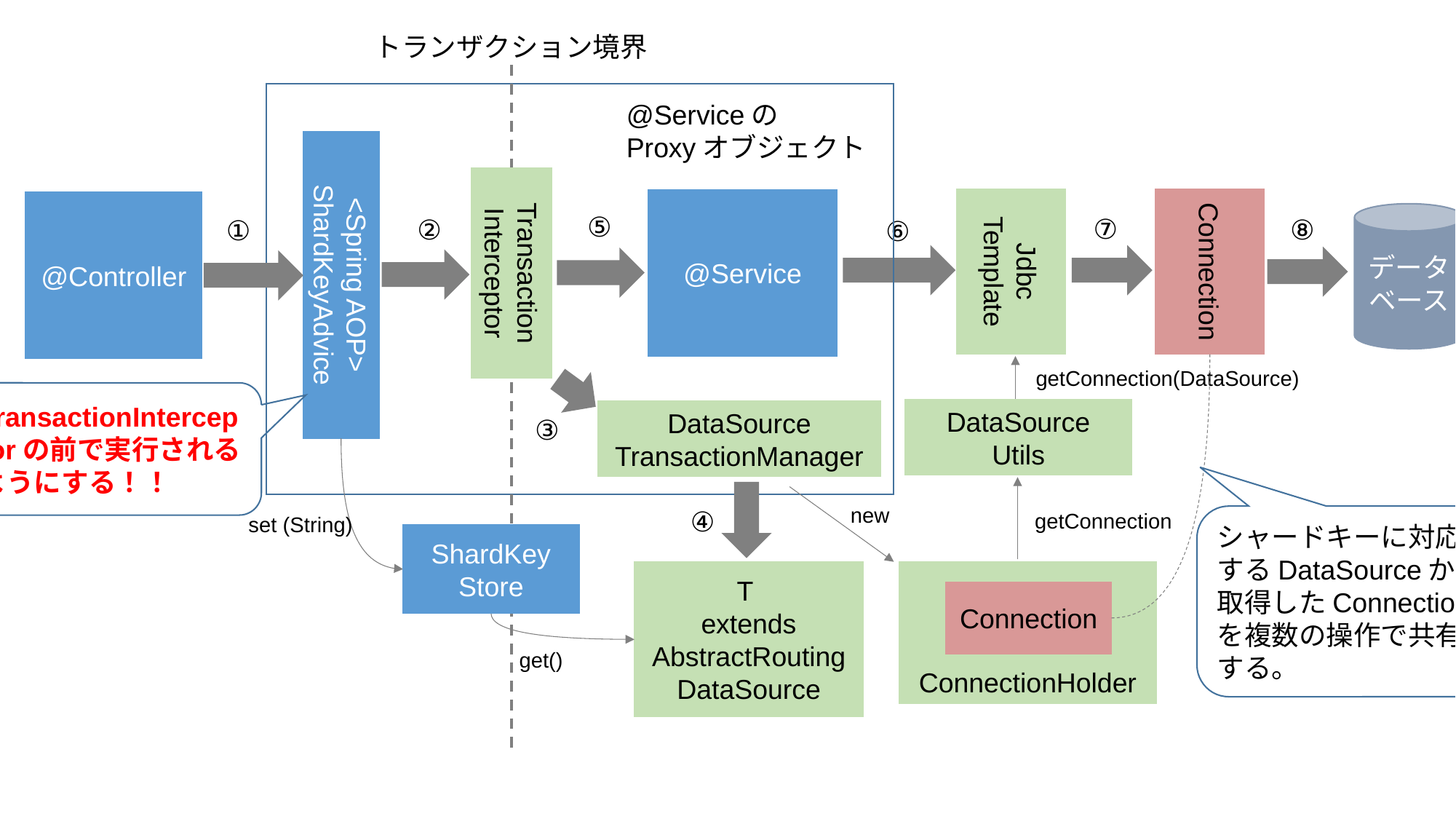

トランザクション境界

@Serviceの
Proxyオブジェクト
Transaction
Interceptor
Connection
Jdbc
Template
@Service
@Controller
データ
ベース
⑤
⑦
⑧
②
①
⑥

<Spring AOP>
ShardKeyAdvice

getConnection(DataSource)

TransactionInterceptorの前で実行されるようにする！！
DataSource
Utils
DataSource
TransactionManager
③

new
④
getConnection
set (String)
シャードキーに対応するDataSourceから取得したConnection
を複数の操作で共有する。
ShardKey
Store
Connection
T
extends AbstractRouting
DataSource
ConnectionHolder
get()